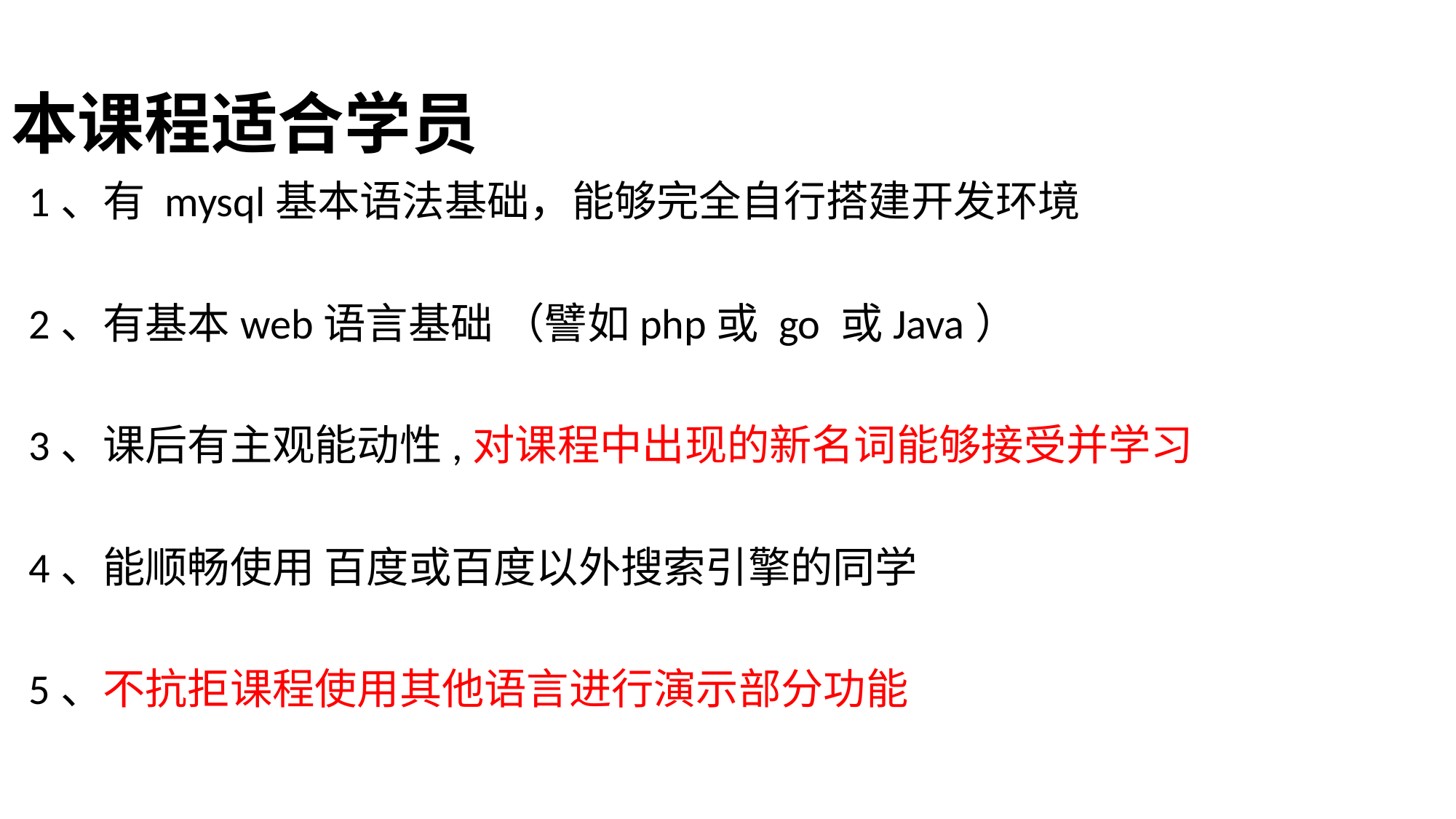

# 本课程适合学员
1、有 mysql基本语法基础，能够完全自行搭建开发环境

2、有基本web语言基础 （譬如php或 go 或Java）

3、课后有主观能动性,对课程中出现的新名词能够接受并学习

4、能顺畅使用 百度或百度以外搜索引擎的同学

5、不抗拒课程使用其他语言进行演示部分功能